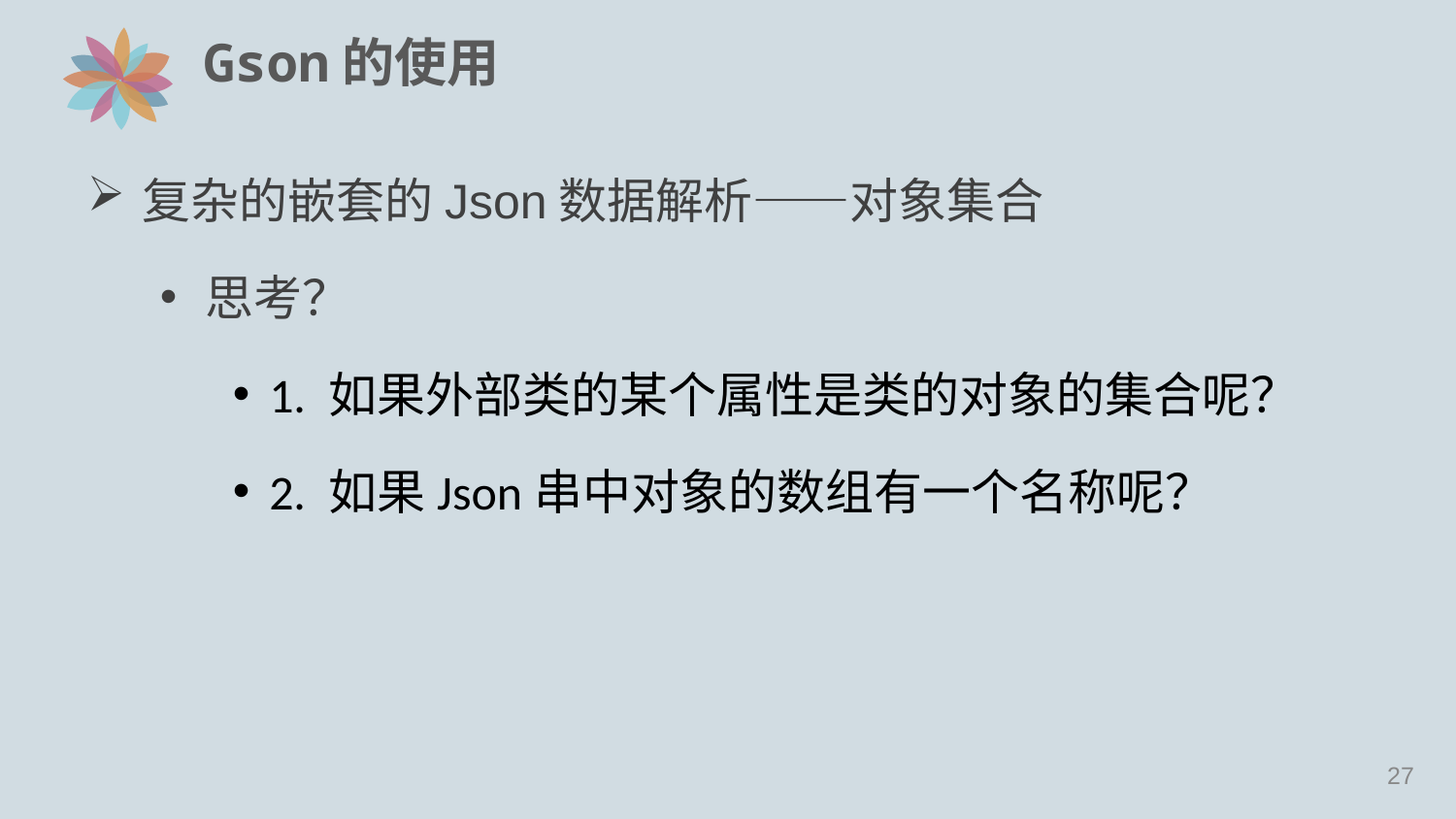

# Gson的使用
复杂的嵌套的Json数据解析——对象集合
思考？
1. 如果外部类的某个属性是类的对象的集合呢？
2. 如果Json串中对象的数组有一个名称呢？
27